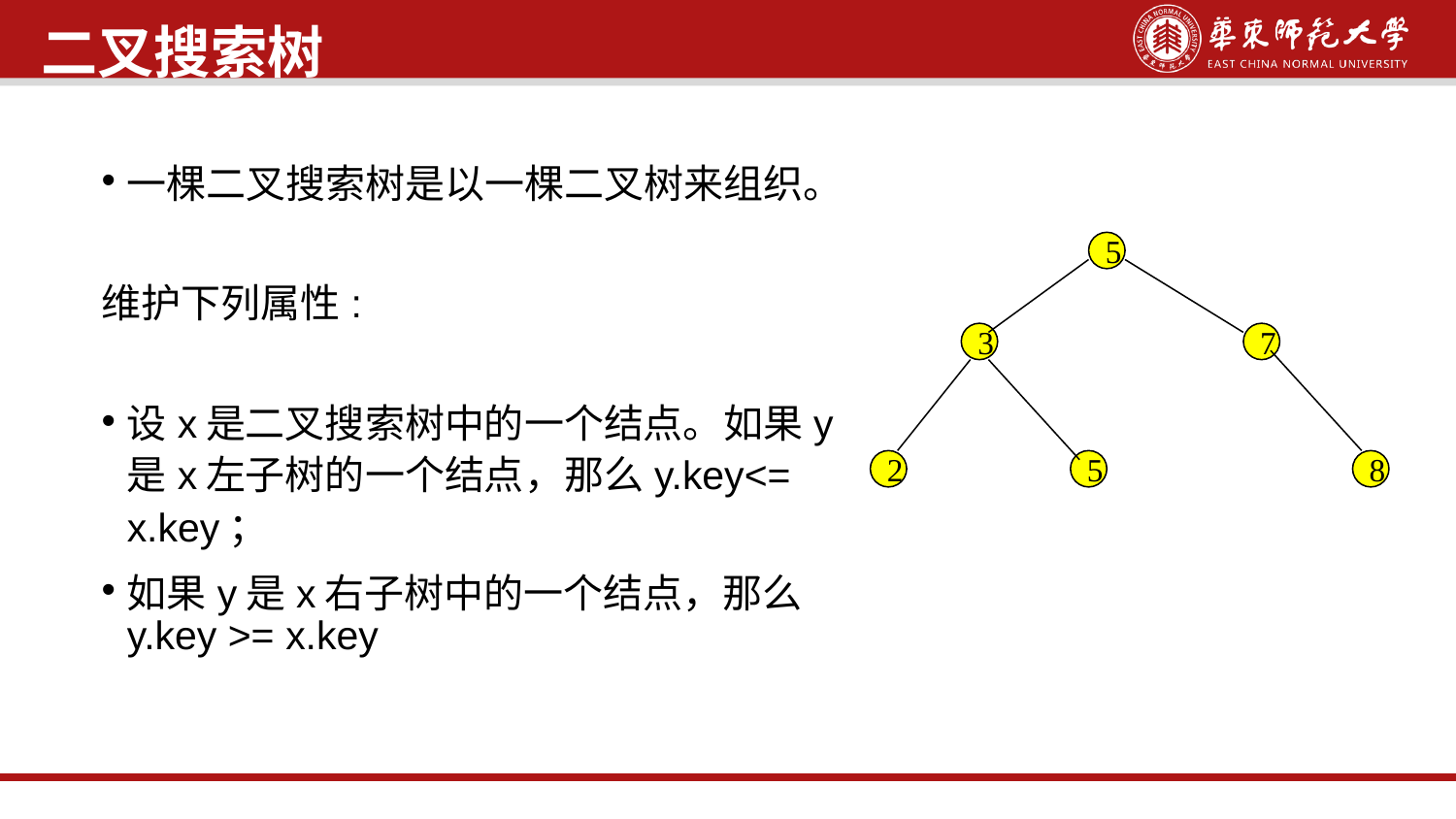

3
二叉搜索树
一棵二叉搜索树是以一棵二叉树来组织。

维护下列属性:

设x是二叉搜索树中的一个结点。如果y是x左子树的一个结点，那么y.key<= x.key；
如果y是x右子树中的一个结点，那么y.key >= x.key

5

3
7

2
5
8